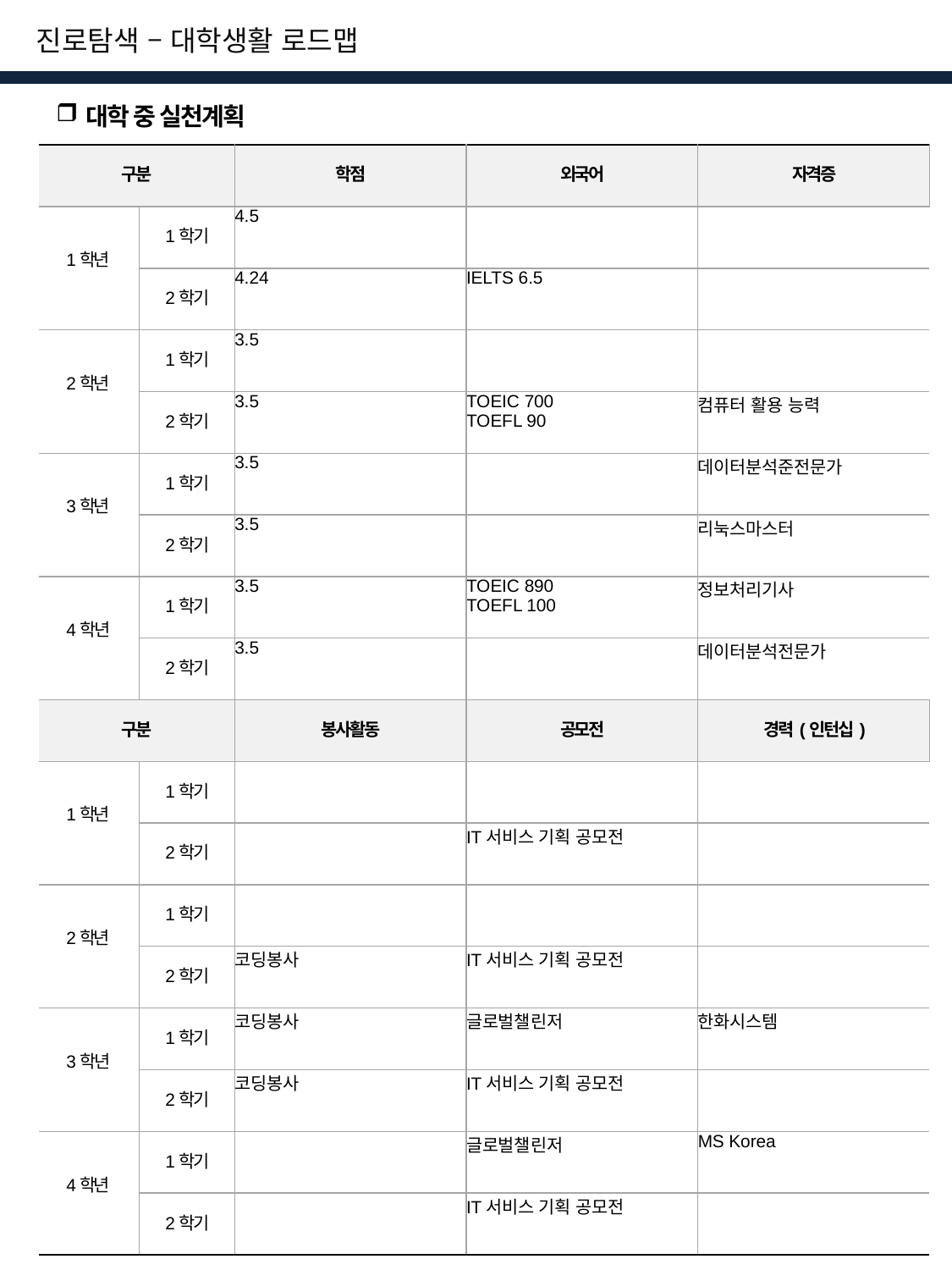

진로탐색 – 대학생활 로드맵
대학 중 실천계획
| 구분 |  | 학점 | 외국어 | 자격증 |
| --- | --- | --- | --- | --- |
| 1학년 | 1학기 | 4.5 |  |  |
|  | 2학기 | 4.24 | IELTS 6.5 |  |
| 2학년 | 1학기 | 3.5 |  |  |
|  | 2학기 | 3.5 | TOEIC 700 TOEFL 90 | 컴퓨터 활용 능력 |
| 3학년 | 1학기 | 3.5 |  | 데이터분석준전문가 |
|  | 2학기 | 3.5 |  | 리눅스마스터 |
| 4학년 | 1학기 | 3.5 | TOEIC 890 TOEFL 100 | 정보처리기사 |
|  | 2학기 | 3.5 |  | 데이터분석전문가 |
| 구분 |  | 봉사활동 | 공모전 | 경력(인턴십) |
| 1학년 | 1학기 |  |  |  |
|  | 2학기 |  | IT서비스 기획 공모전 |  |
| 2학년 | 1학기 |  |  |  |
|  | 2학기 | 코딩봉사 | IT서비스 기획 공모전 |  |
| 3학년 | 1학기 | 코딩봉사 | 글로벌챌린저 | 한화시스템 |
|  | 2학기 | 코딩봉사 | IT서비스 기획 공모전 |  |
| 4학년 | 1학기 |  | 글로벌챌린저 | MS Korea |
|  | 2학기 |  | IT서비스 기획 공모전 |  |